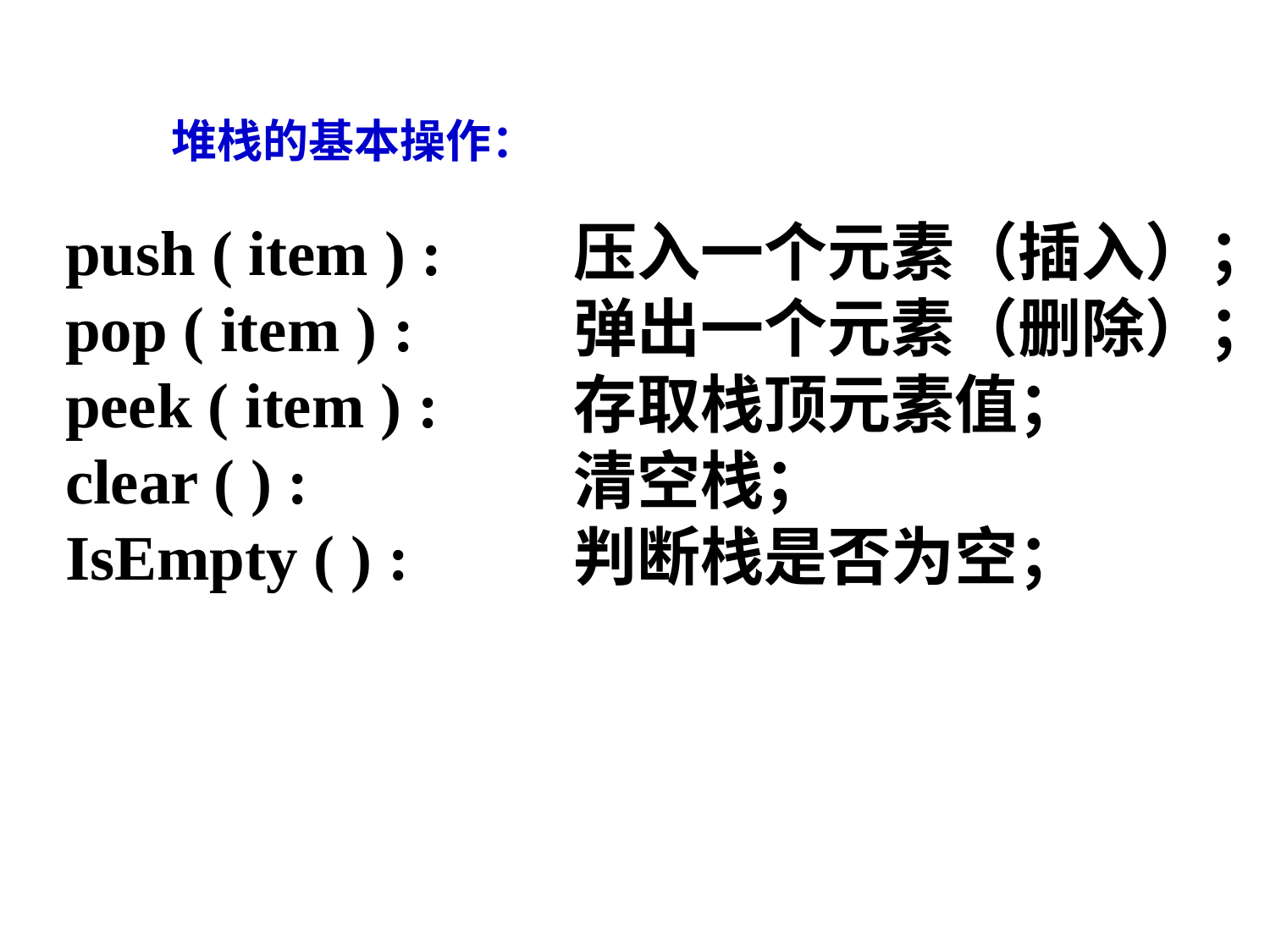

# 堆栈的基本操作：

push ( item ) :		压入一个元素（插入）；
pop ( item ) :		弹出一个元素（删除）；
peek ( item ) :		存取栈顶元素值；
clear ( ) :			清空栈；
IsEmpty ( ) :		判断栈是否为空；